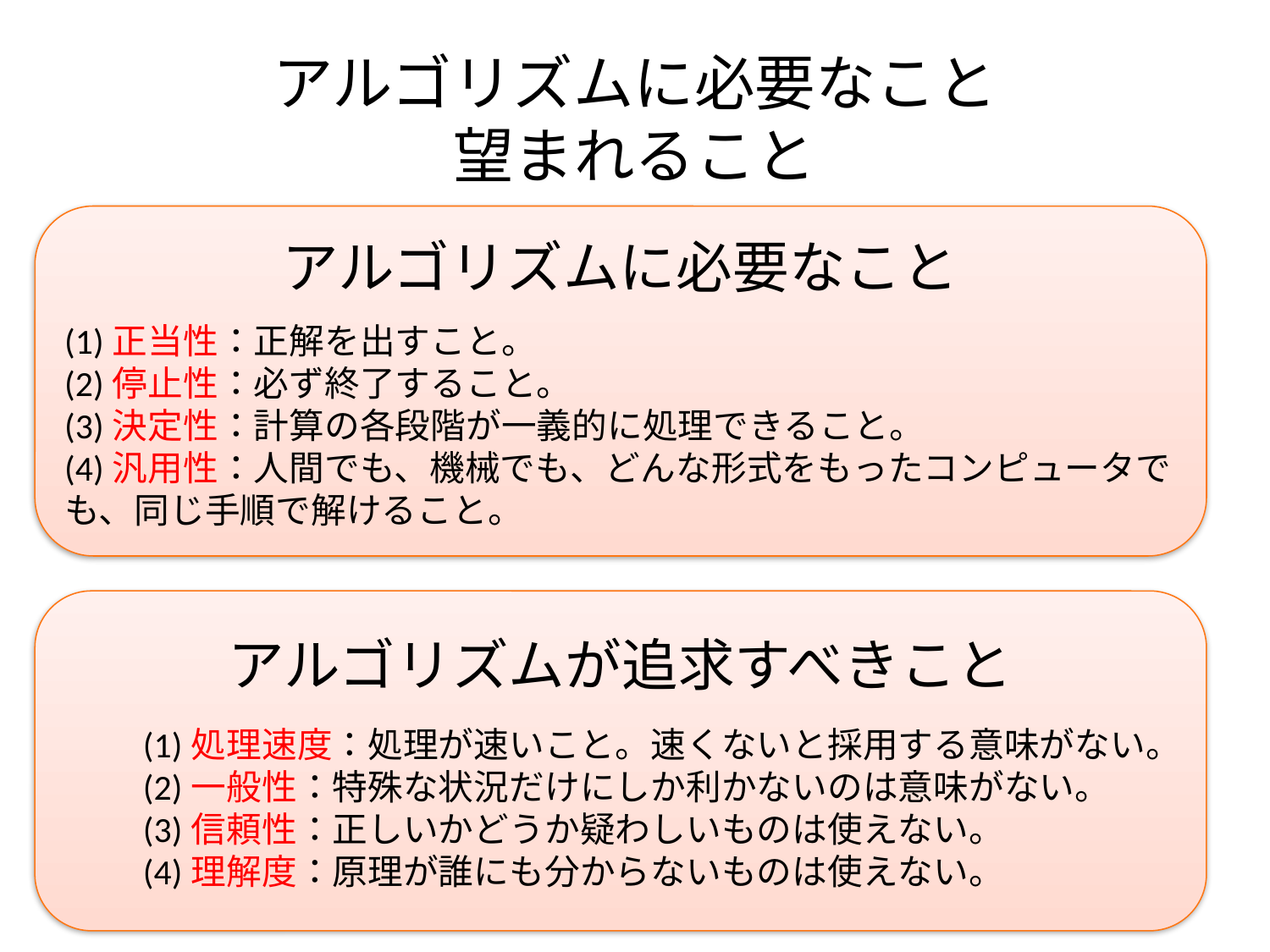

# アルゴリズムに必要なこと 望まれること
アルゴリズムに必要なこと

(1)正当性：正解を出すこと。
(2)停止性：必ず終了すること。
(3)決定性：計算の各段階が一義的に処理できること。
(4)汎用性：人間でも、機械でも、どんな形式をもったコンピュータでも、同じ手順で解けること。
アルゴリズムが追求すべきこと

　　(1)処理速度：処理が速いこと。速くないと採用する意味がない。
　　(2)一般性：特殊な状況だけにしか利かないのは意味がない。
　　(3)信頼性：正しいかどうか疑わしいものは使えない。
　　(4)理解度：原理が誰にも分からないものは使えない。